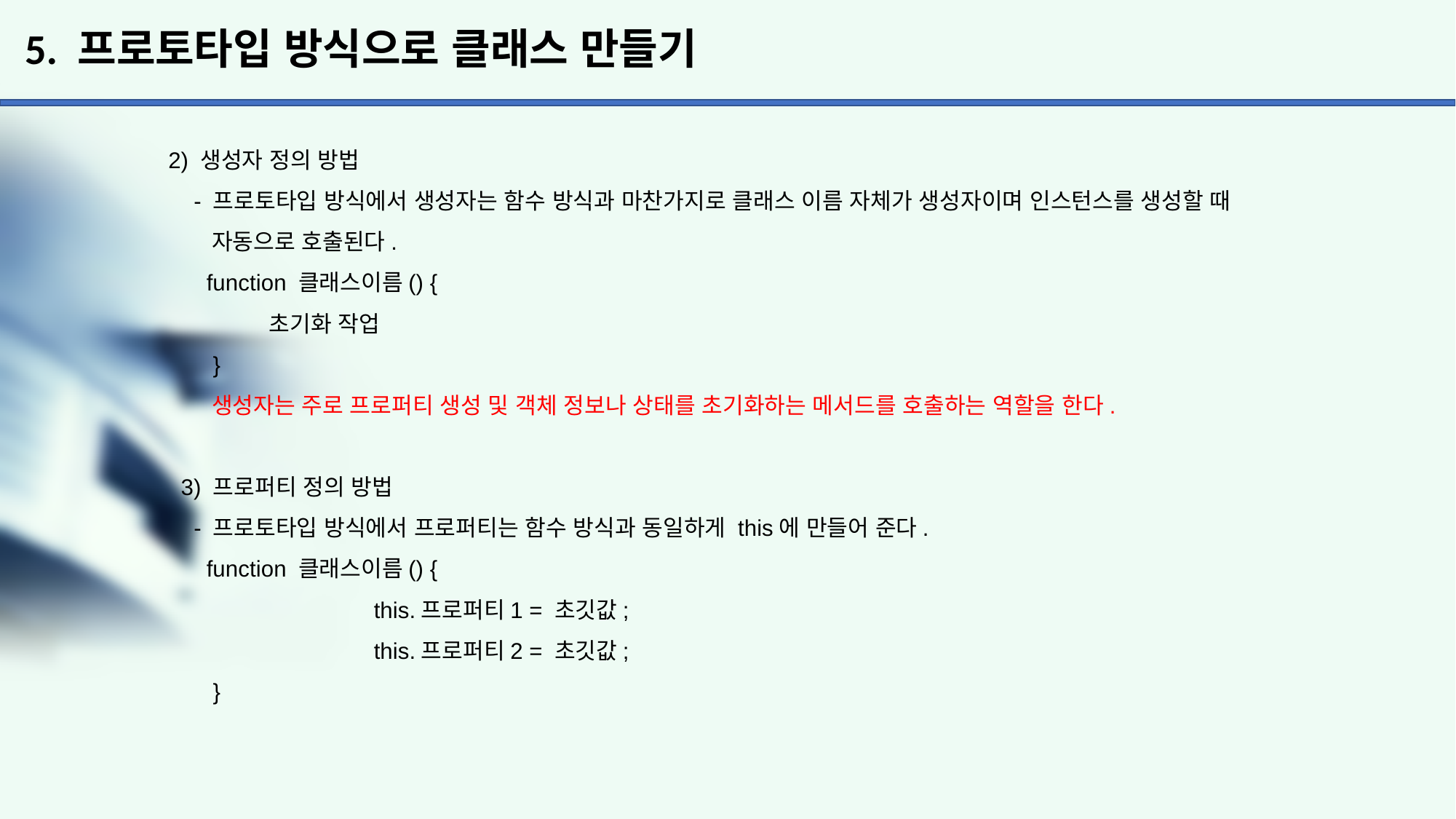

# 5. 프로토타입 방식으로 클래스 만들기
      2) 생성자 정의 방법
          - 프로토타입 방식에서 생성자는 함수 방식과 마찬가지로 클래스 이름 자체가 생성자이며 인스턴스를 생성할 때
            자동으로 호출된다.
            function 클래스이름() {
                     초기화 작업
             }
            생성자는 주로 프로퍼티 생성 및 객체 정보나 상태를 초기화하는 메서드를 호출하는 역할을 한다.

        3) 프로퍼티 정의 방법
          - 프로토타입 방식에서 프로퍼티는 함수 방식과 동일하게 this에 만들어 준다.
            function 클래스이름() {
		    this.프로퍼티1 = 초깃값;
		    this.프로퍼티2 = 초깃값;
             }